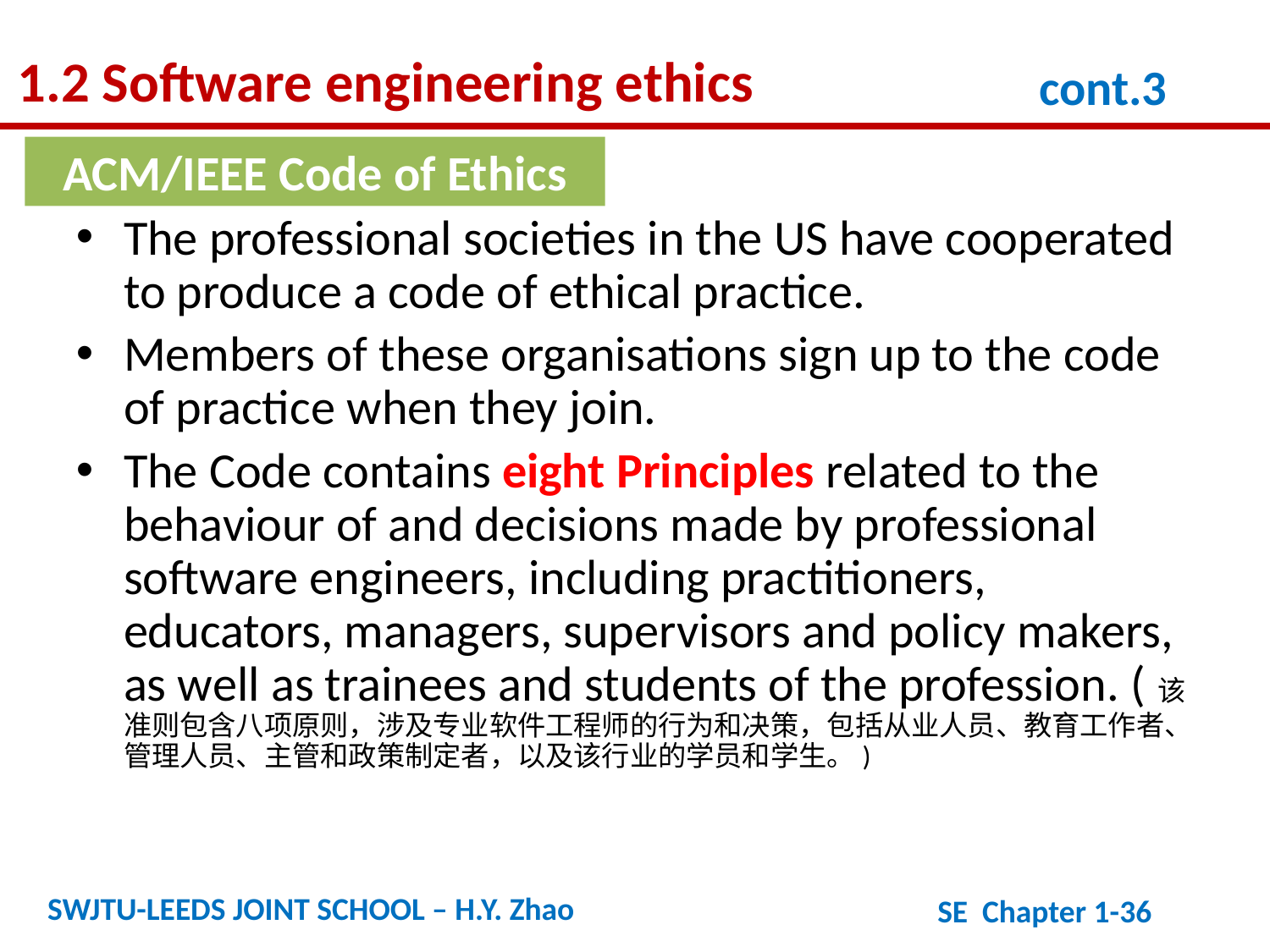

1.2 Software engineering ethics
cont.3
ACM/IEEE Code of Ethics
The professional societies in the US have cooperated to produce a code of ethical practice.
Members of these organisations sign up to the code of practice when they join.
The Code contains eight Principles related to the behaviour of and decisions made by professional software engineers, including practitioners, educators, managers, supervisors and policy makers, as well as trainees and students of the profession. (该准则包含八项原则，涉及专业软件工程师的行为和决策，包括从业人员、教育工作者、管理人员、主管和政策制定者，以及该行业的学员和学生。)
SWJTU-LEEDS JOINT SCHOOL – H.Y. Zhao
SE  Chapter 1-36